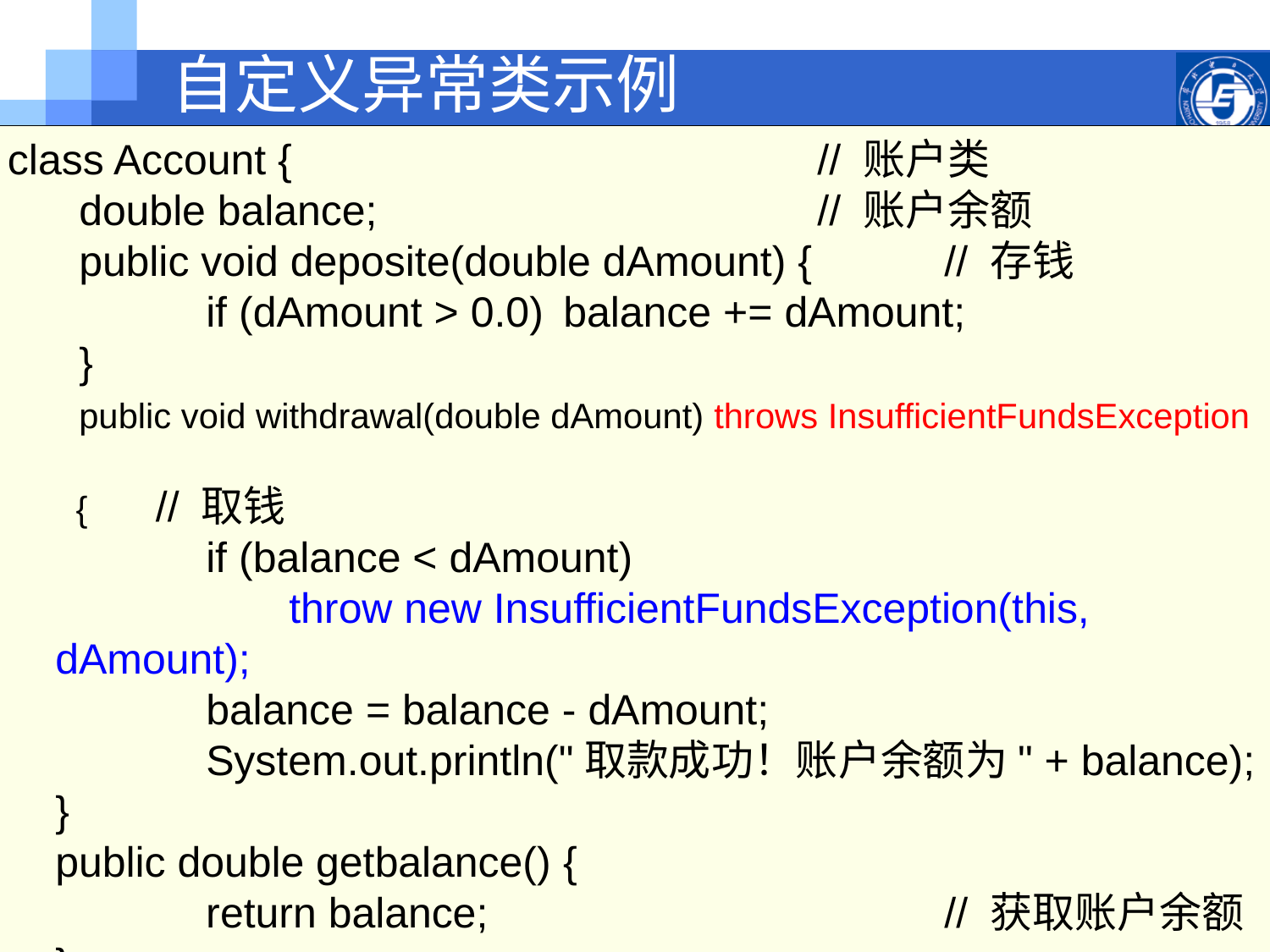

# 自定义异常类示例
class Account {					// 账户类
	  double balance; 				// 账户余额
	  public void deposite(double dAmount) {    	// 存钱
	   	  if (dAmount > 0.0)	balance += dAmount;
	  }
	  public void withdrawal(double dAmount) throws InsufficientFundsException
       {       // 取钱
		  if (balance < dAmount)
		         throw new InsufficientFundsException(this, dAmount);
		  balance = balance - dAmount;
		  System.out.println("取款成功！账户余额为" + balance);
	}
	public double getbalance() {						  return balance;    				// 获取账户余额
	}
}